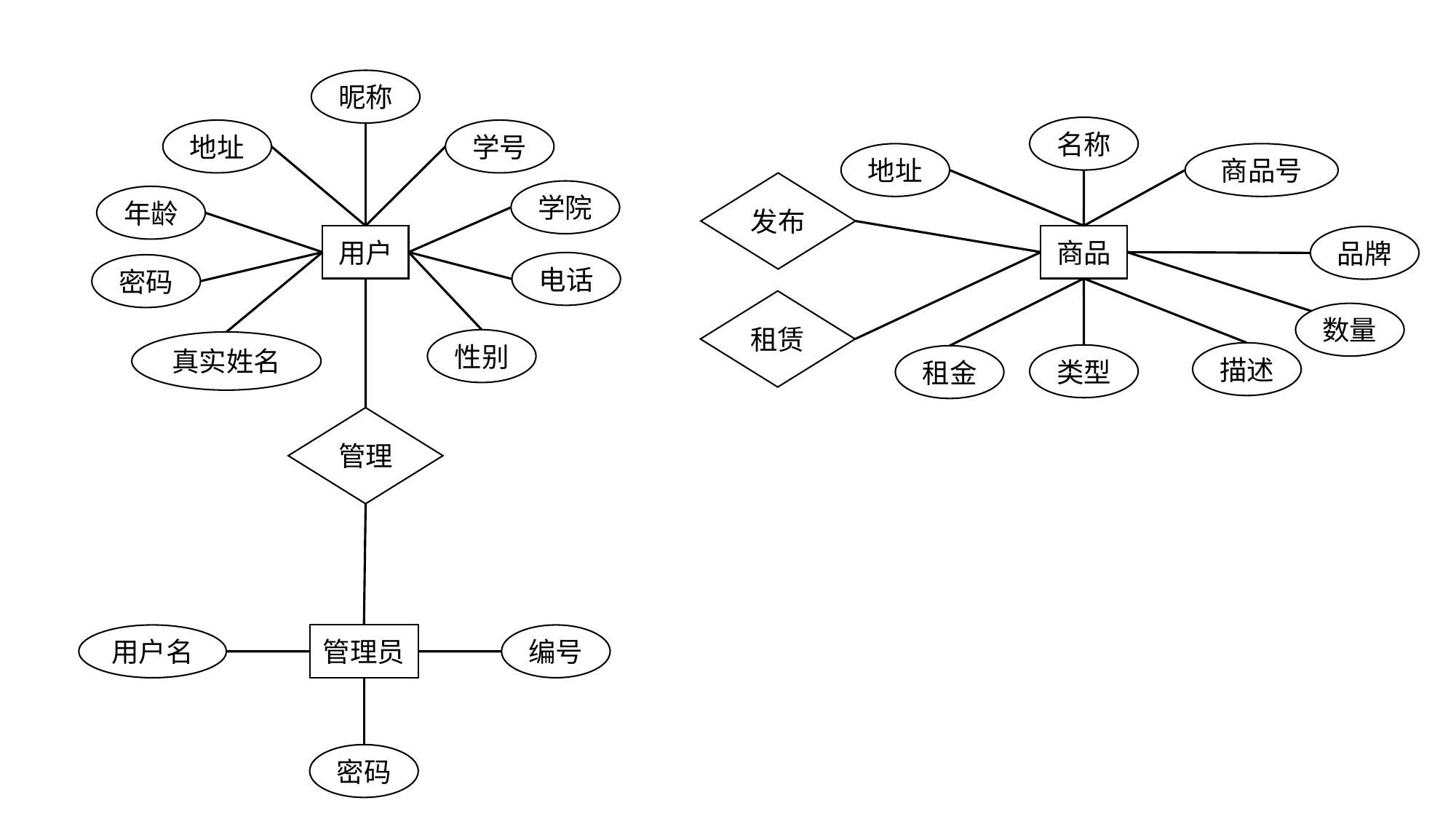

昵称
地址
学号
学院
年龄
用户
电话
密码
性别
真实姓名
管理
名称
地址
商品号
发布
商品
品牌
租赁
数量
描述
类型
租金
用户名
管理员
编号
密码